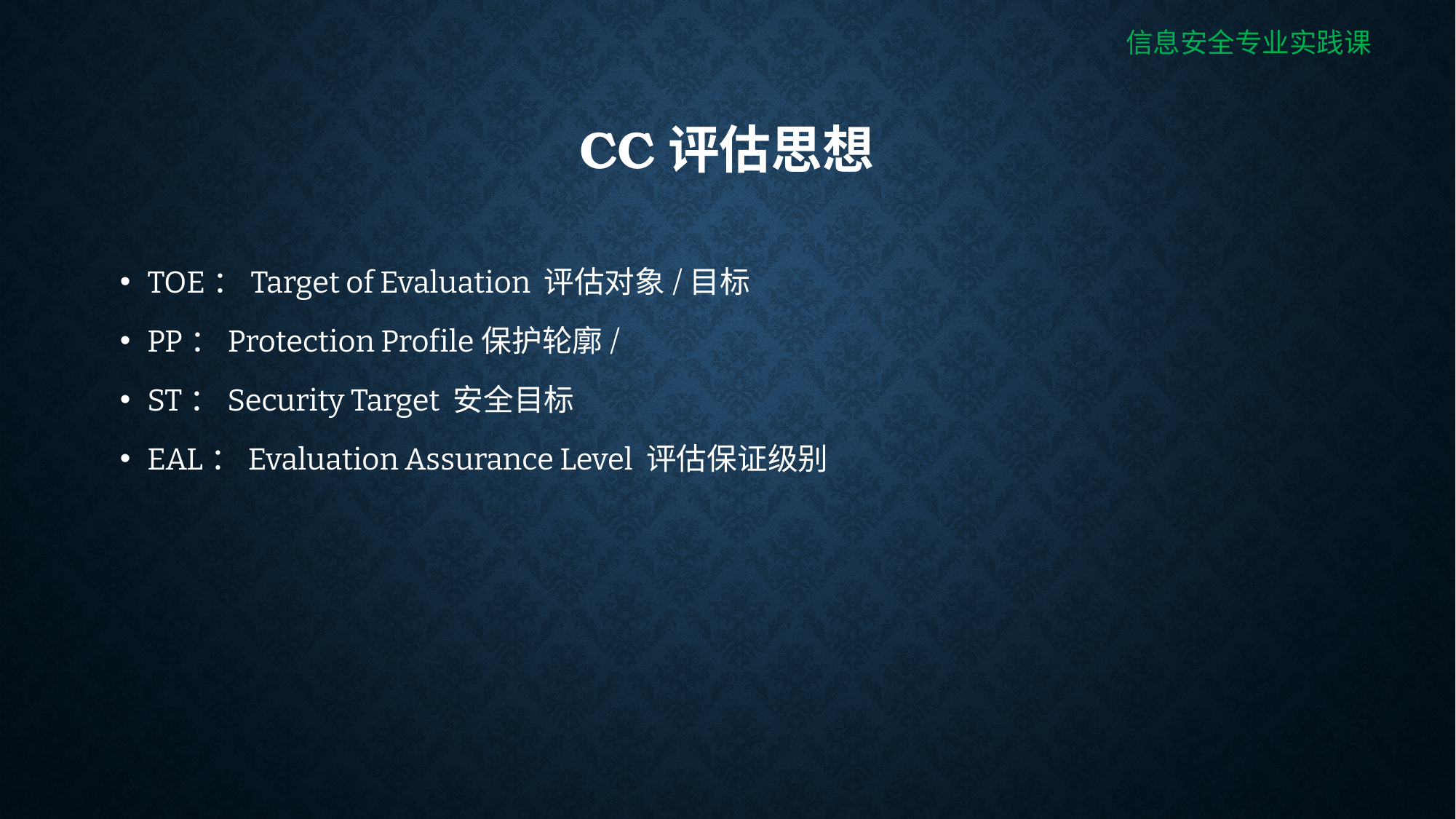

# Cc评估思想
TOE：Target of Evaluation 评估对象/目标
PP：Protection Profile保护轮廓/
ST：Security Target 安全目标
EAL：Evaluation Assurance Level 评估保证级别